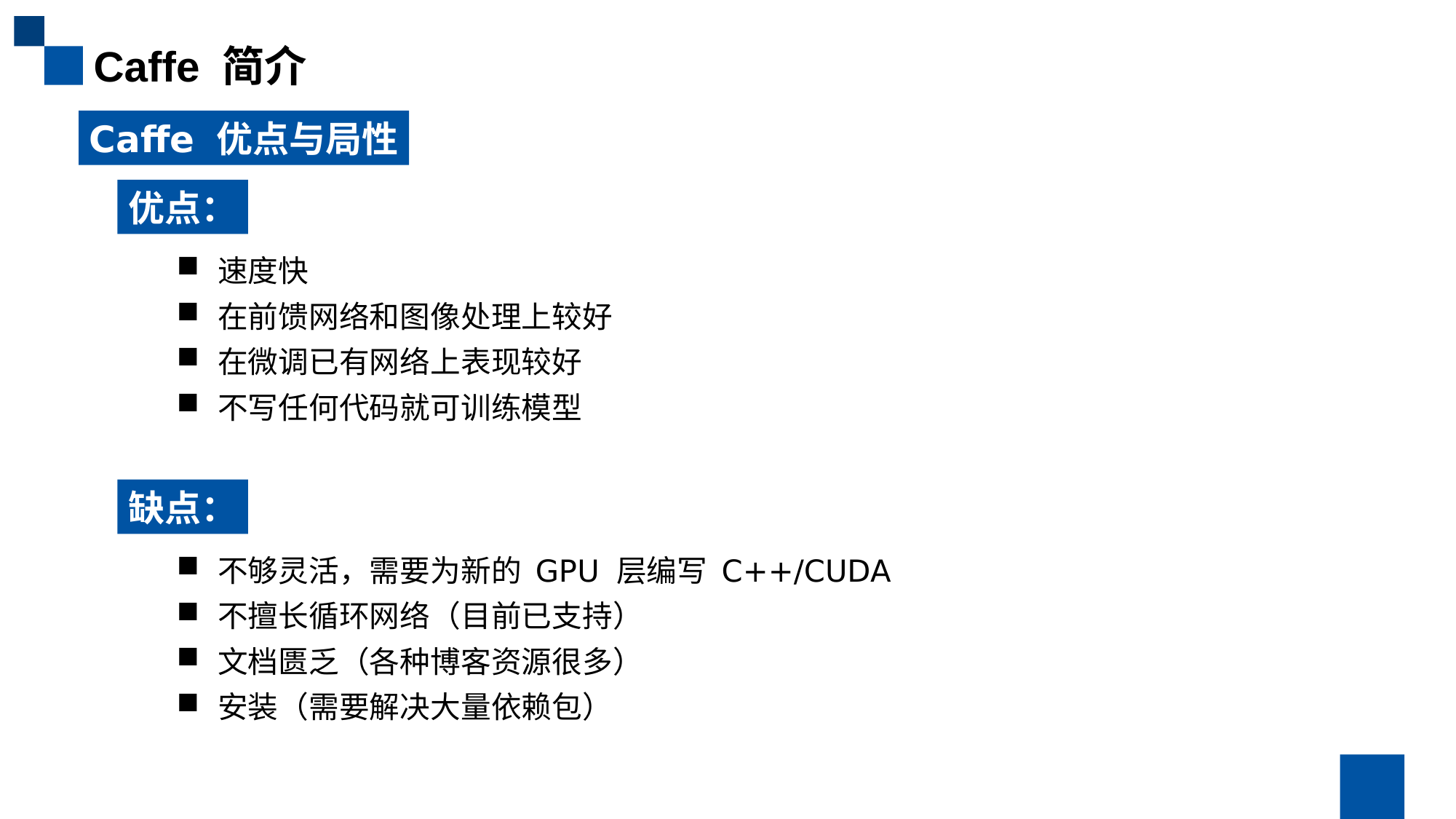

Caffe 简介
Caffe 优点与局性
优点：
速度快
在前馈网络和图像处理上较好
在微调已有网络上表现较好
不写任何代码就可训练模型
缺点：
不够灵活，需要为新的 GPU 层编写 C++/CUDA
不擅长循环网络（目前已支持）
文档匮乏（各种博客资源很多）
安装（需要解决大量依赖包）
5